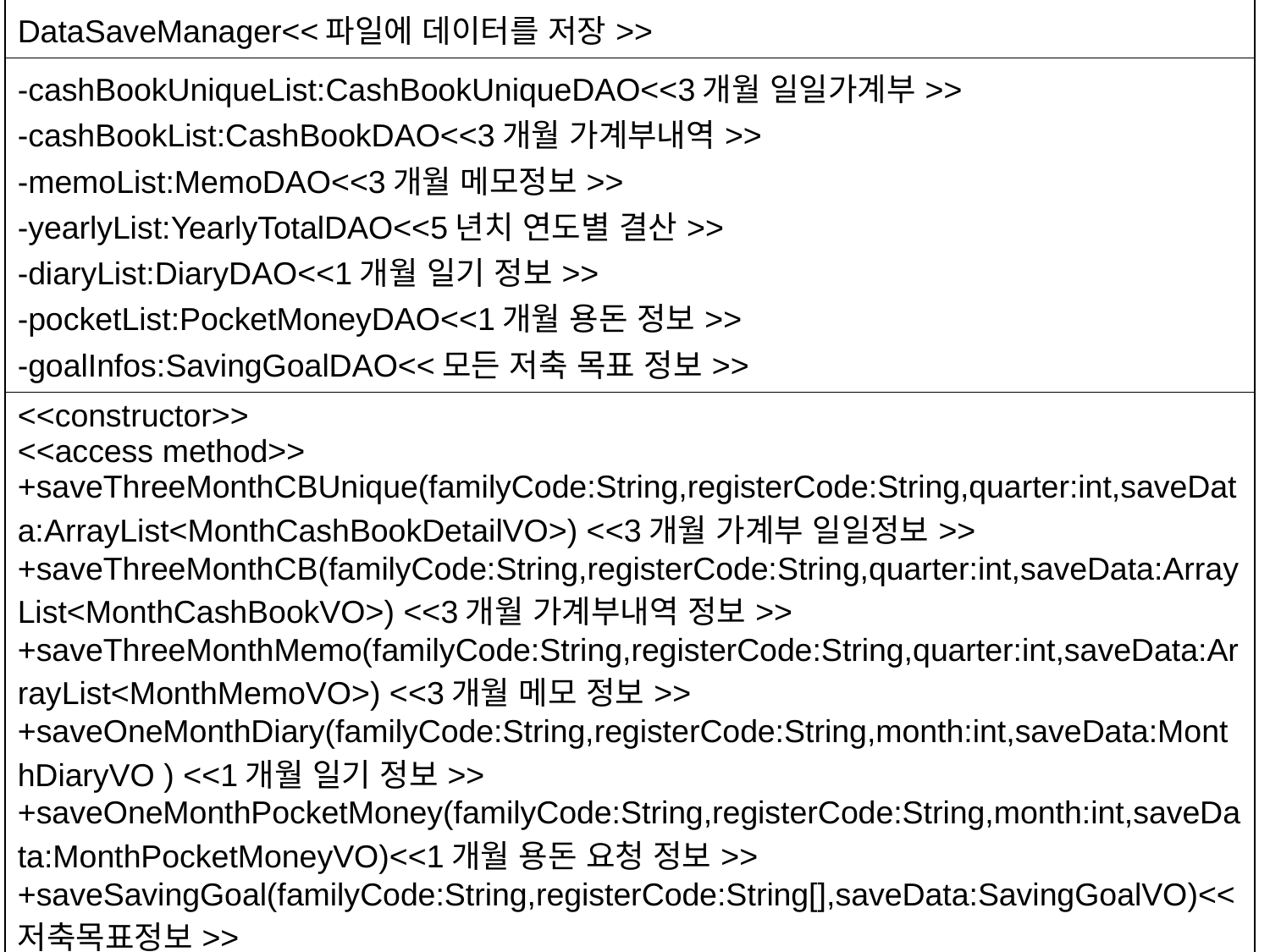

| DataSaveManager<<파일에 데이터를 저장>> |
| --- |
| -cashBookUniqueList:CashBookUniqueDAO<<3개월 일일가계부>> -cashBookList:CashBookDAO<<3개월 가계부내역>> -memoList:MemoDAO<<3개월 메모정보>> -yearlyList:YearlyTotalDAO<<5년치 연도별 결산>> -diaryList:DiaryDAO<<1개월 일기 정보>> -pocketList:PocketMoneyDAO<<1개월 용돈 정보>> -goalInfos:SavingGoalDAO<<모든 저축 목표 정보>> |
| <<constructor>> <<access method>> +saveThreeMonthCBUnique(familyCode:String,registerCode:String,quarter:int,saveData:ArrayList<MonthCashBookDetailVO>) <<3개월 가계부 일일정보>> +saveThreeMonthCB(familyCode:String,registerCode:String,quarter:int,saveData:ArrayList<MonthCashBookVO>) <<3개월 가계부내역 정보>> +saveThreeMonthMemo(familyCode:String,registerCode:String,quarter:int,saveData:ArrayList<MonthMemoVO>) <<3개월 메모 정보>> +saveOneMonthDiary(familyCode:String,registerCode:String,month:int,saveData:MonthDiaryVO ) <<1개월 일기 정보>> +saveOneMonthPocketMoney(familyCode:String,registerCode:String,month:int,saveData:MonthPocketMoneyVO)<<1개월 용돈 요청 정보>> +saveSavingGoal(familyCode:String,registerCode:String[],saveData:SavingGoalVO)<<저축목표정보>> +saveYearlyTotal(familyCode:String,registerCode:String,year:int[],saveData:FiveYearlyTotalVO)<<5년치 연도결산>> |